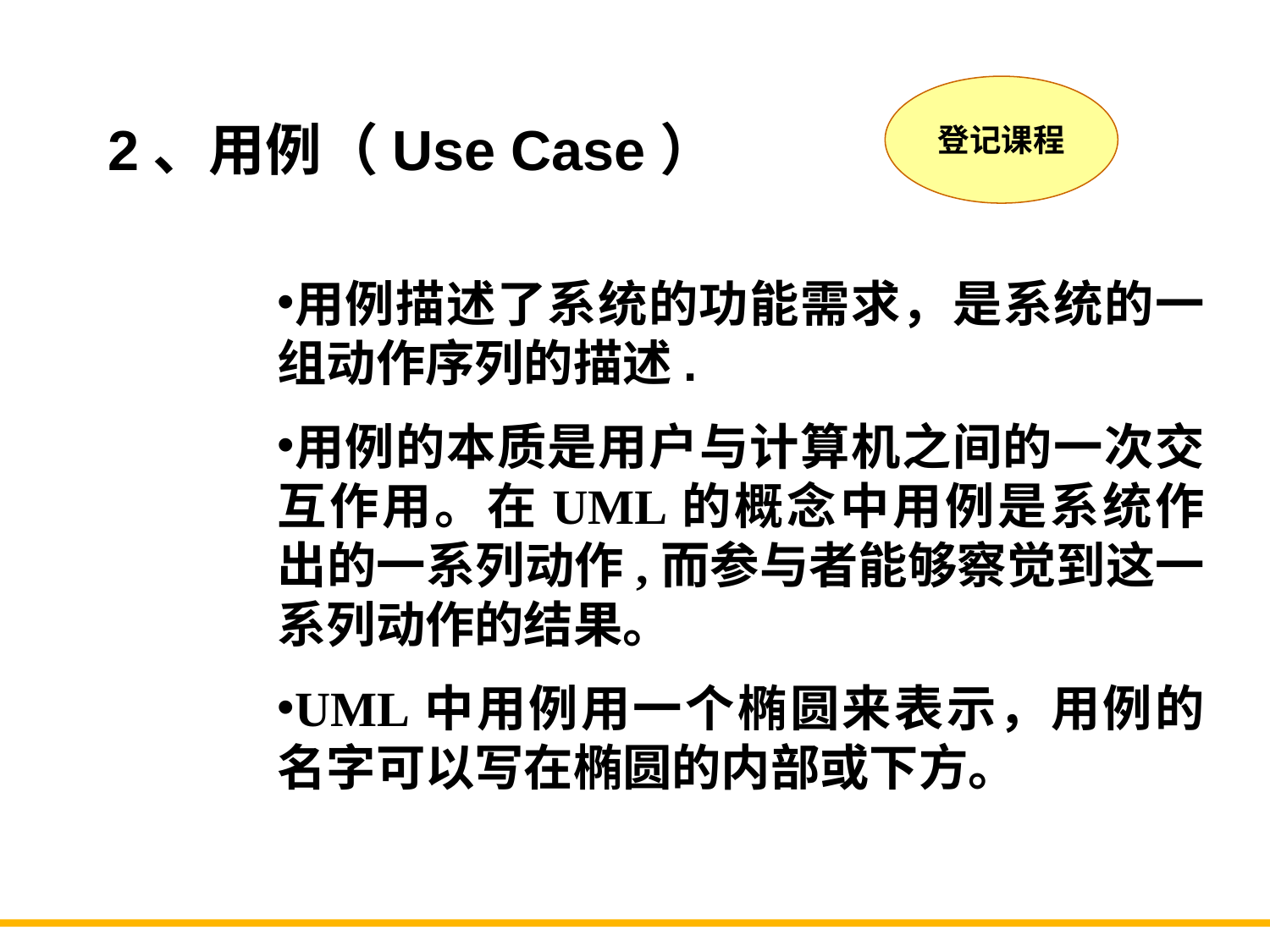

2、用例（Use Case）
登记课程

用例描述了系统的功能需求，是系统的一组动作序列的描述.
用例的本质是用户与计算机之间的一次交互作用。在UML的概念中用例是系统作出的一系列动作,而参与者能够察觉到这一系列动作的结果。
UML中用例用一个椭圆来表示，用例的名字可以写在椭圆的内部或下方。